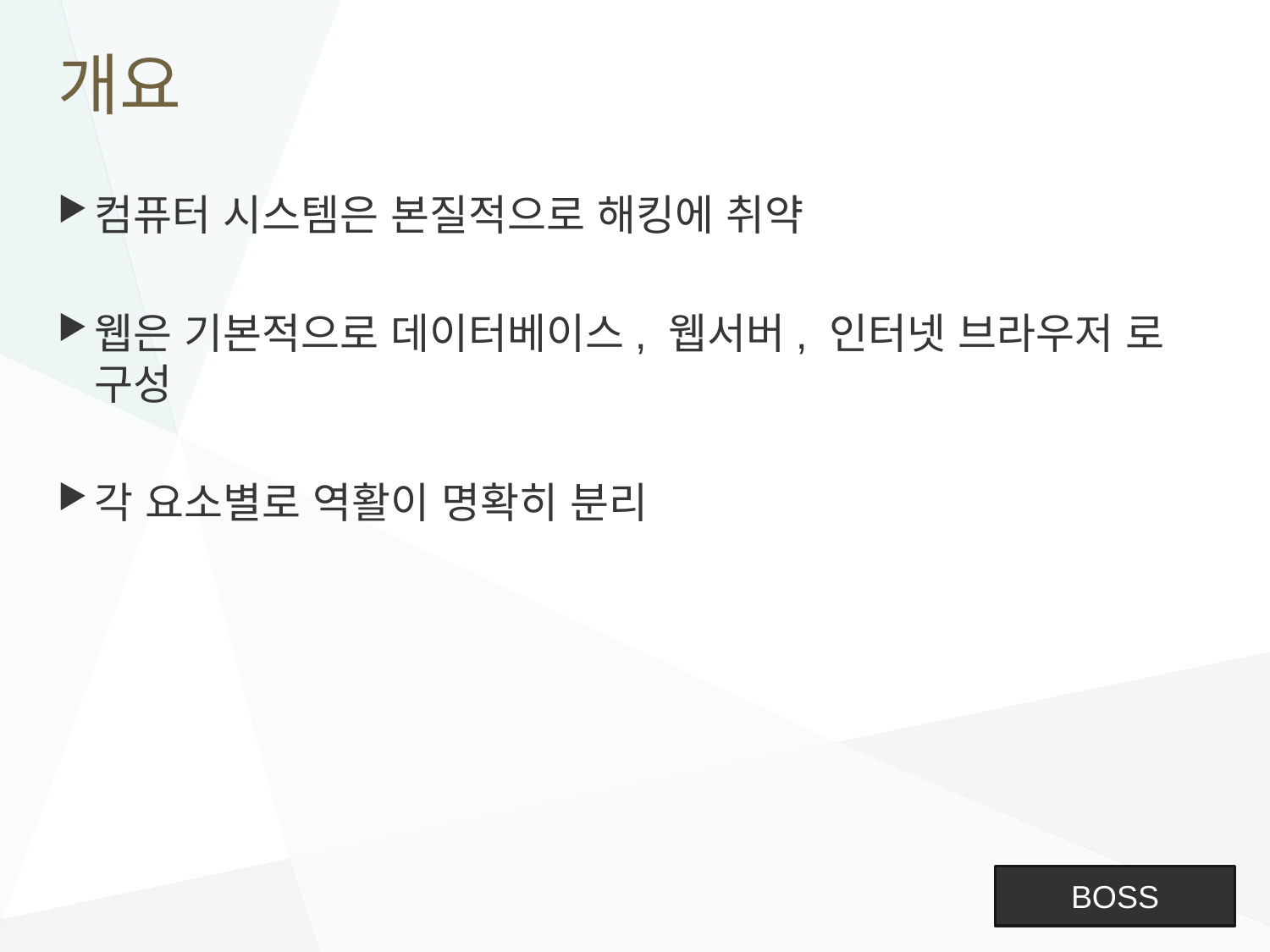

# 개요
컴퓨터 시스템은 본질적으로 해킹에 취약

웹은 기본적으로 데이터베이스, 웹서버, 인터넷 브라우저 로 구성

각 요소별로 역활이 명확히 분리

BOSS